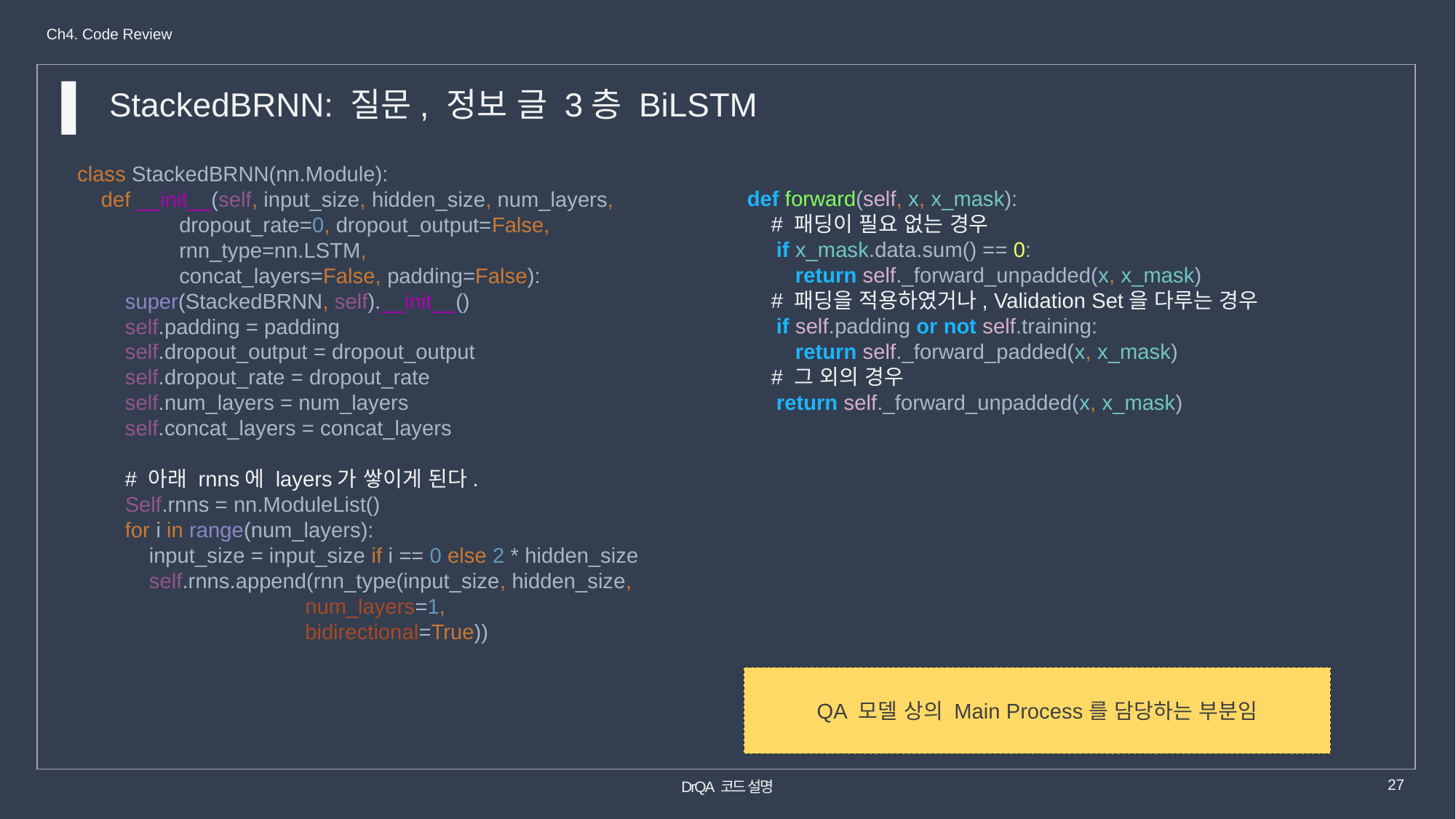

Ch4. Code Review
StackedBRNN: 질문, 정보 글 3층 BiLSTM
class StackedBRNN(nn.Module):
    def __init__(self, input_size, hidden_size, num_layers,
                 dropout_rate=0, dropout_output=False,
                 rnn_type=nn.LSTM,
                 concat_layers=False, padding=False):
        super(StackedBRNN, self).__init__()
        self.padding = padding
        self.dropout_output = dropout_output
        self.dropout_rate = dropout_rate
        self.num_layers = num_layers
        self.concat_layers = concat_layers

        # 아래 rnns에 layers가 쌓이게 된다.
        Self.rnns = nn.ModuleList()
        for i in range(num_layers):
            input_size = input_size if i == 0 else 2 * hidden_size
            self.rnns.append(rnn_type(input_size, hidden_size,
                                      num_layers=1,
                                      bidirectional=True))
def forward(self, x, x_mask):
    # 패딩이 필요 없는 경우
    if x_mask.data.sum() == 0:
        return self._forward_unpadded(x, x_mask)
    # 패딩을 적용하였거나, Validation Set을 다루는 경우
    if self.padding or not self.training:
        return self._forward_padded(x, x_mask)
    # 그 외의 경우
    return self._forward_unpadded(x, x_mask)
QA 모델 상의 Main Process를 담당하는 부분임
27